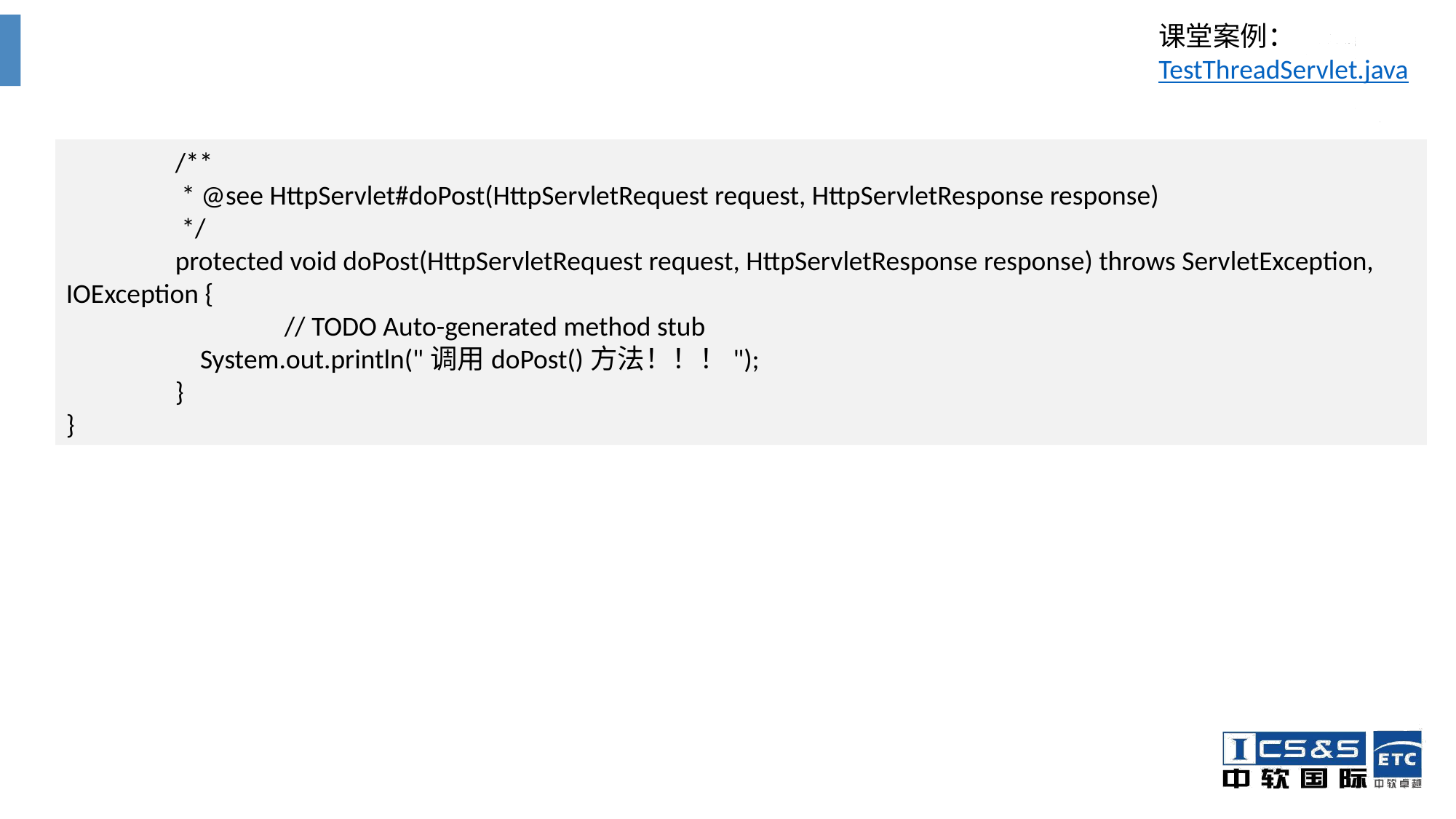

课堂案例：TestThreadServlet.java
	/**
	 * @see HttpServlet#doPost(HttpServletRequest request, HttpServletResponse response)
	 */
	protected void doPost(HttpServletRequest request, HttpServletResponse response) throws ServletException, IOException {
		// TODO Auto-generated method stub
	    System.out.println("调用doPost()方法！！！");
	}
}